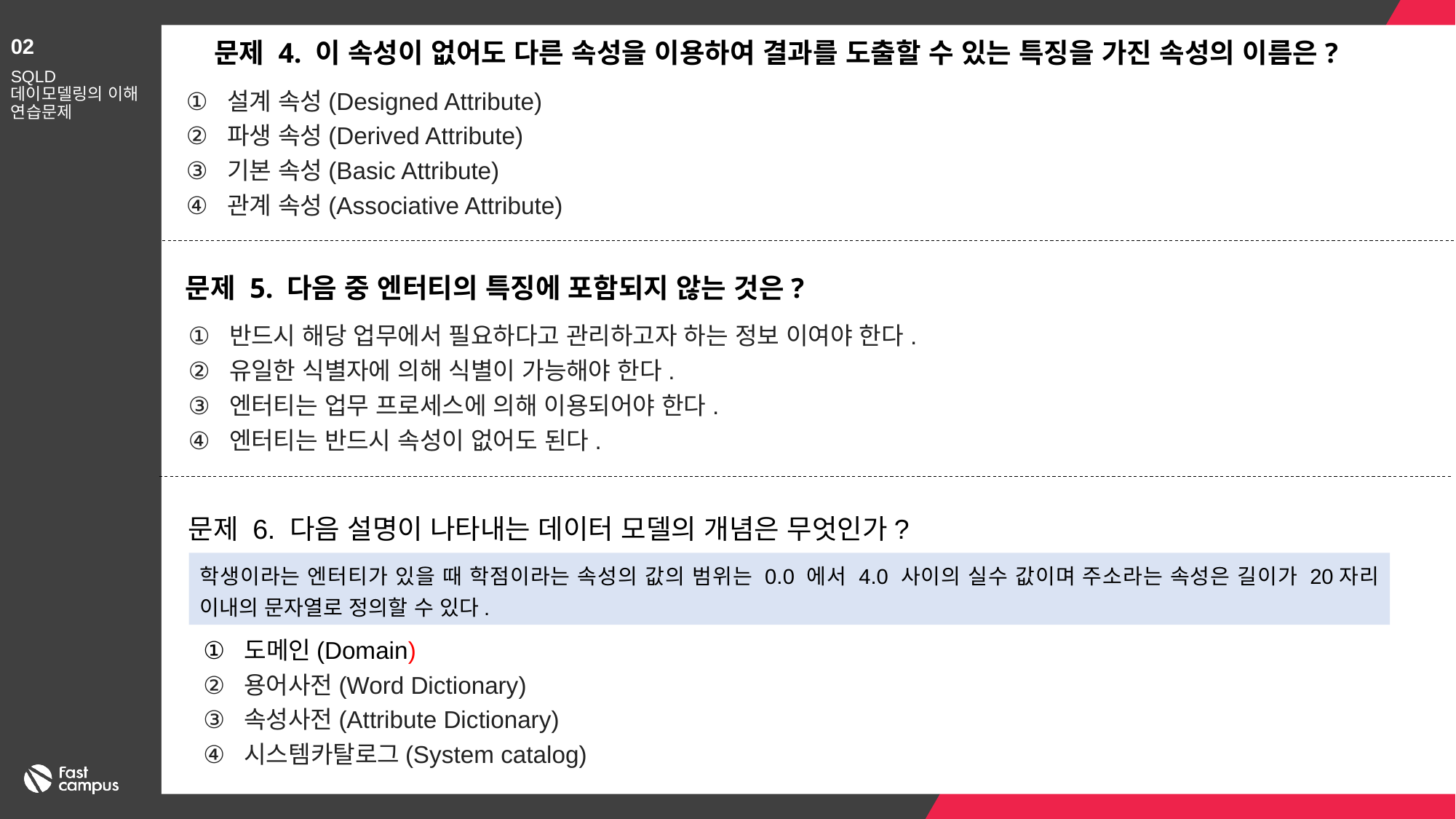

02
문제 4. 이 속성이 없어도 다른 속성을 이용하여 결과를 도출할 수 있는 특징을 가진 속성의 이름은?
SQLD
데이모델링의 이해
연습문제

설계 속성(Designed Attribute)
파생 속성(Derived Attribute)
기본 속성(Basic Attribute)
관계 속성(Associative Attribute)
문제 5. 다음 중 엔터티의 특징에 포함되지 않는 것은?
반드시 해당 업무에서 필요하다고 관리하고자 하는 정보 이여야 한다.
유일한 식별자에 의해 식별이 가능해야 한다.
엔터티는 업무 프로세스에 의해 이용되어야 한다.
엔터티는 반드시 속성이 없어도 된다.
문제 6. 다음 설명이 나타내는 데이터 모델의 개념은 무엇인가?
학생이라는 엔터티가 있을 때 학점이라는 속성의 값의 범위는 0.0 에서 4.0 사이의 실수 값이며 주소라는 속성은 길이가 20자리 이내의 문자열로 정의할 수 있다.
도메인(Domain)
용어사전(Word Dictionary)
속성사전(Attribute Dictionary)
시스템카탈로그(System catalog)